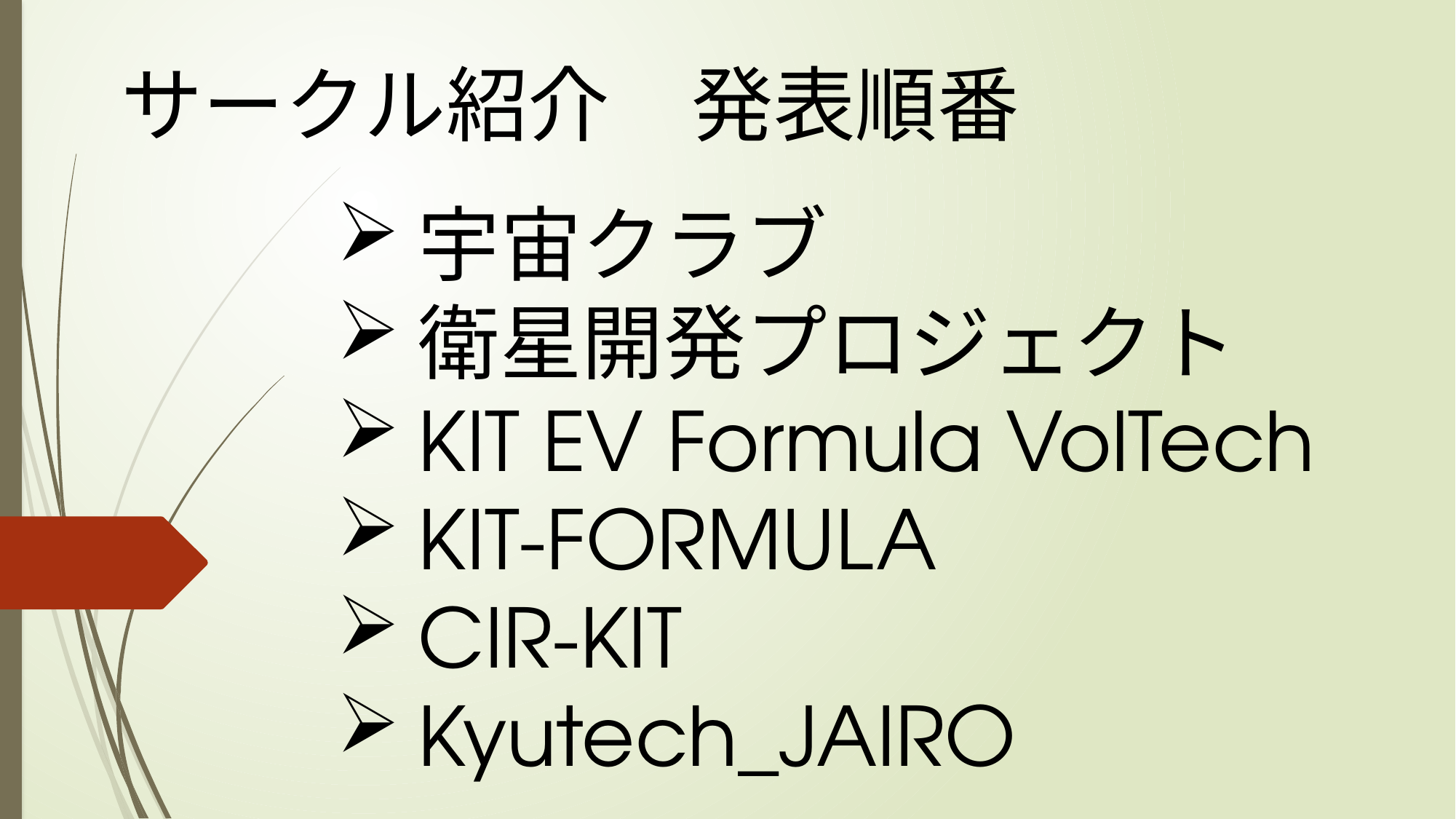

サークル紹介　発表順番
宇宙クラブ
衛星開発プロジェクト
KIT EV Formula VolTech
KIT-FORMULA
CIR-KIT
Kyutech_JAIRO